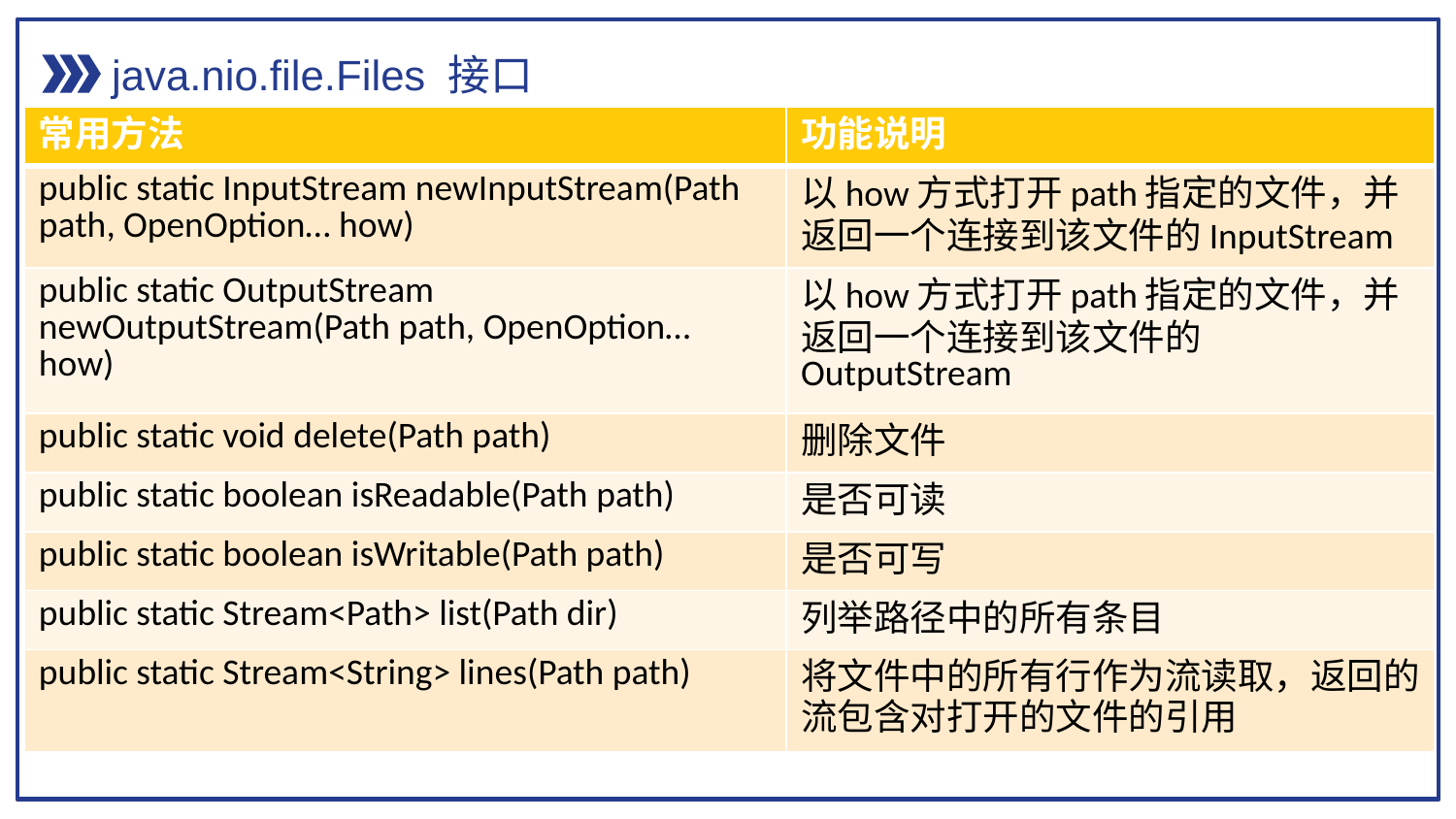

java.nio.file.Files 接口

| 常用方法 | 功能说明 |
| --- | --- |
| public static InputStream newInputStream(Path path, OpenOption… how) | 以how方式打开path指定的文件，并返回一个连接到该文件的InputStream |
| public static OutputStream newOutputStream(Path path, OpenOption… how) | 以how方式打开path指定的文件，并返回一个连接到该文件的OutputStream |
| public static void delete(Path path) | 删除文件 |
| public static boolean isReadable(Path path) | 是否可读 |
| public static boolean isWritable(Path path) | 是否可写 |
| public static Stream<Path> list(Path dir) | 列举路径中的所有条目 |
| public static Stream<String> lines(Path path) | 将文件中的所有行作为流读取，返回的流包含对打开的文件的引用 |